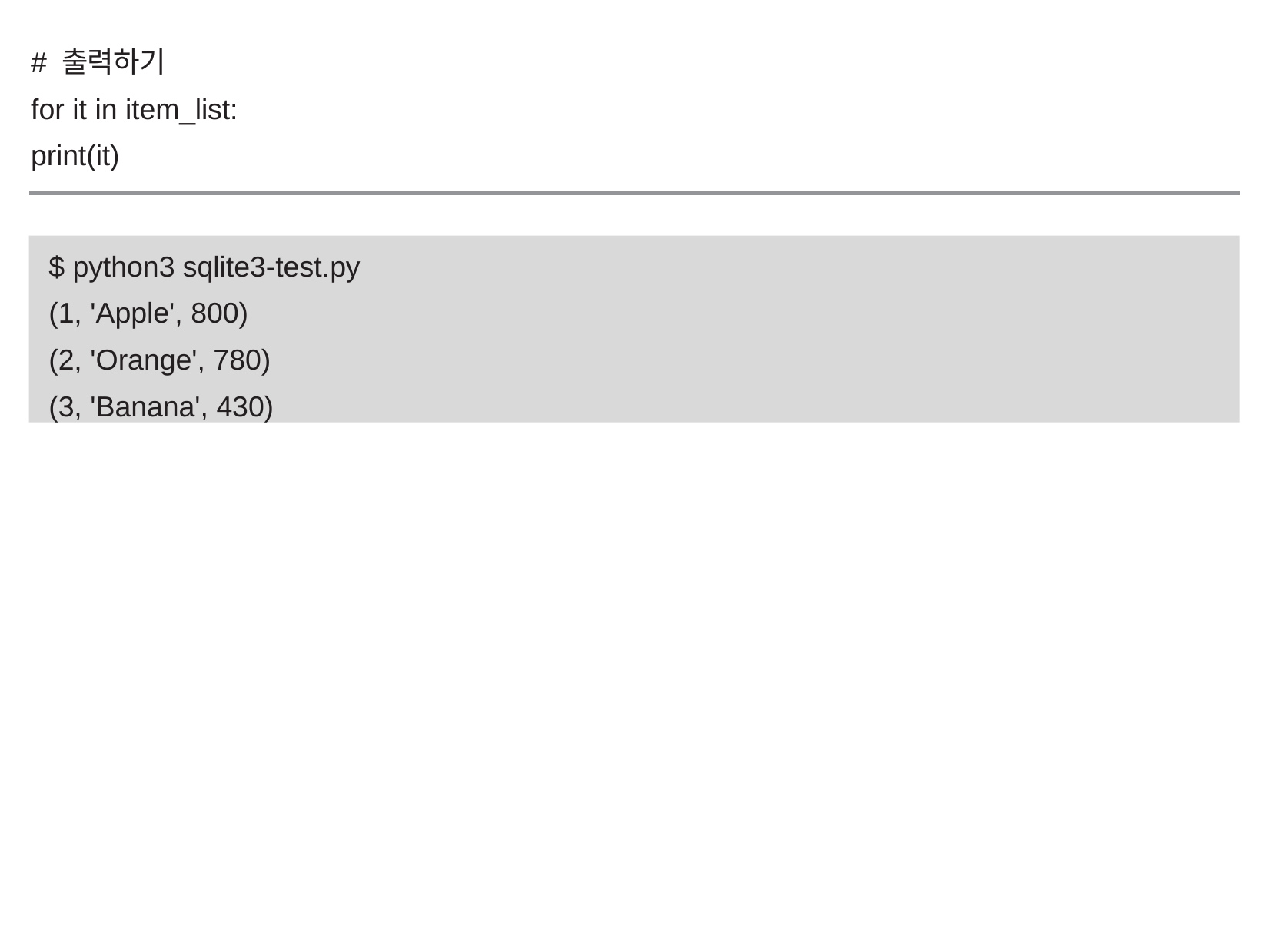

# 출력하기
for it in item_list:
print(it)

$ python3 sqlite3-test.py
(1, 'Apple', 800)
(2, 'Orange', 780)
(3, 'Banana', 430)